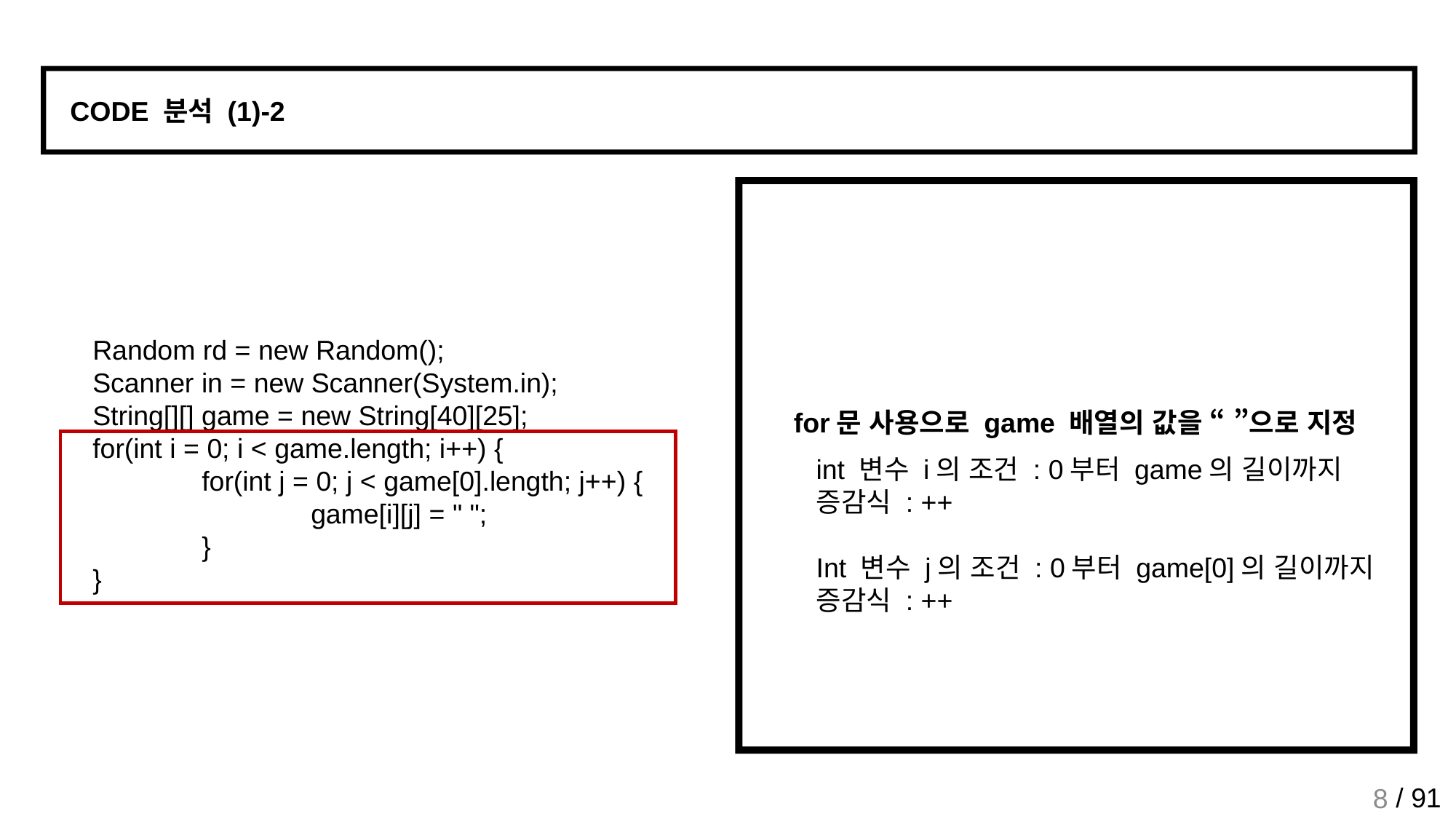

CODE 분석 (1)-2

Random rd = new Random();
Scanner in = new Scanner(System.in);
String[][] game = new String[40][25];
for(int i = 0; i < game.length; i++) {
	for(int j = 0; j < game[0].length; j++) {
		game[i][j] = " ";
	}
}
for문 사용으로 game 배열의 값을 “ ”으로 지정

int 변수 i의 조건 : 0부터 game의 길이까지
증감식 : ++

Int 변수 j의 조건 : 0부터 game[0]의 길이까지
증감식 : ++
8